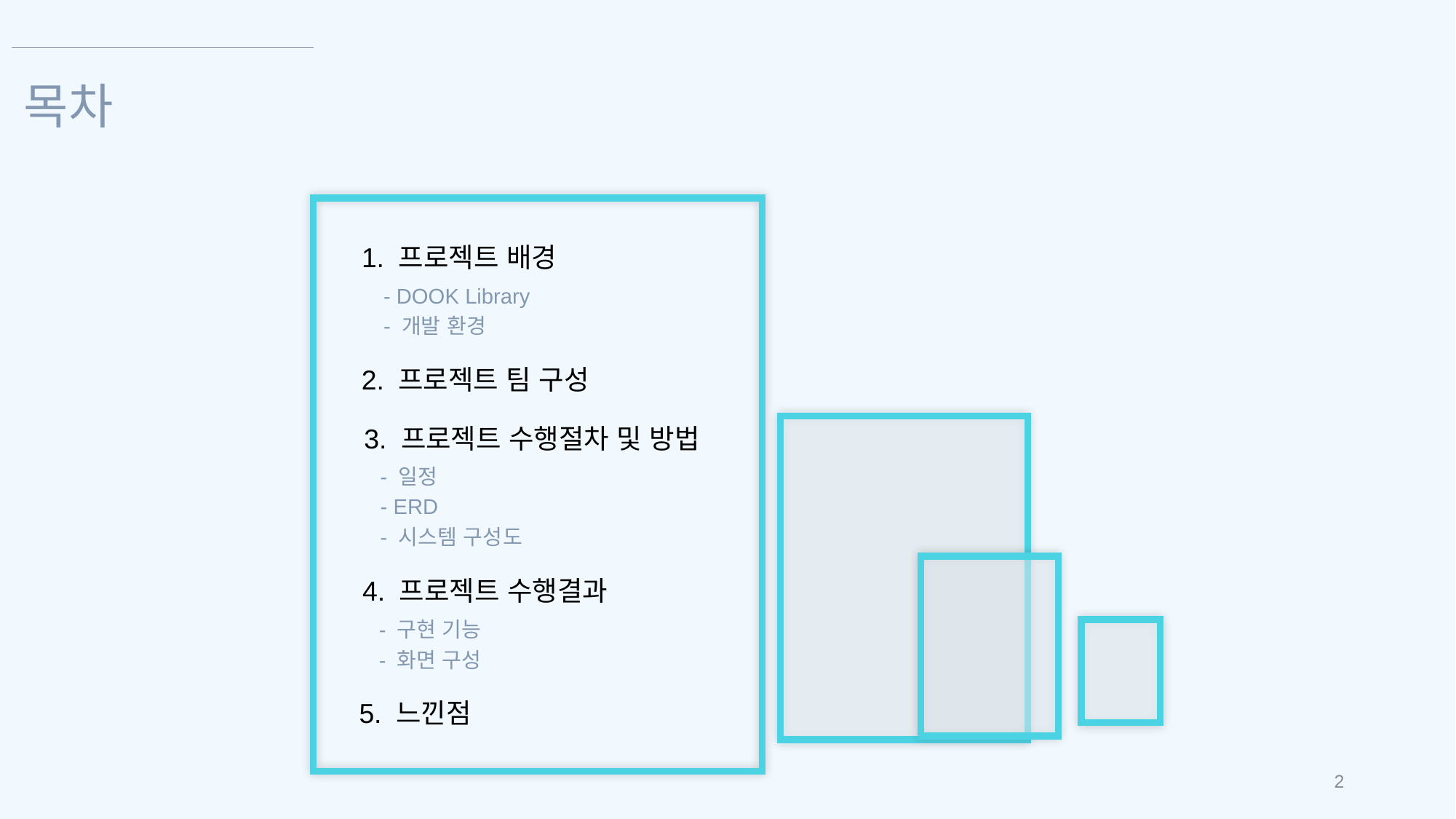

목차

1. 프로젝트 배경
- DOOK Library
- 개발 환경
2. 프로젝트 팀 구성
3. 프로젝트 수행절차 및 방법
- 일정
- ERD
- 시스템 구성도

4. 프로젝트 수행결과
- 구현 기능
- 화면 구성

5. 느낀점
2